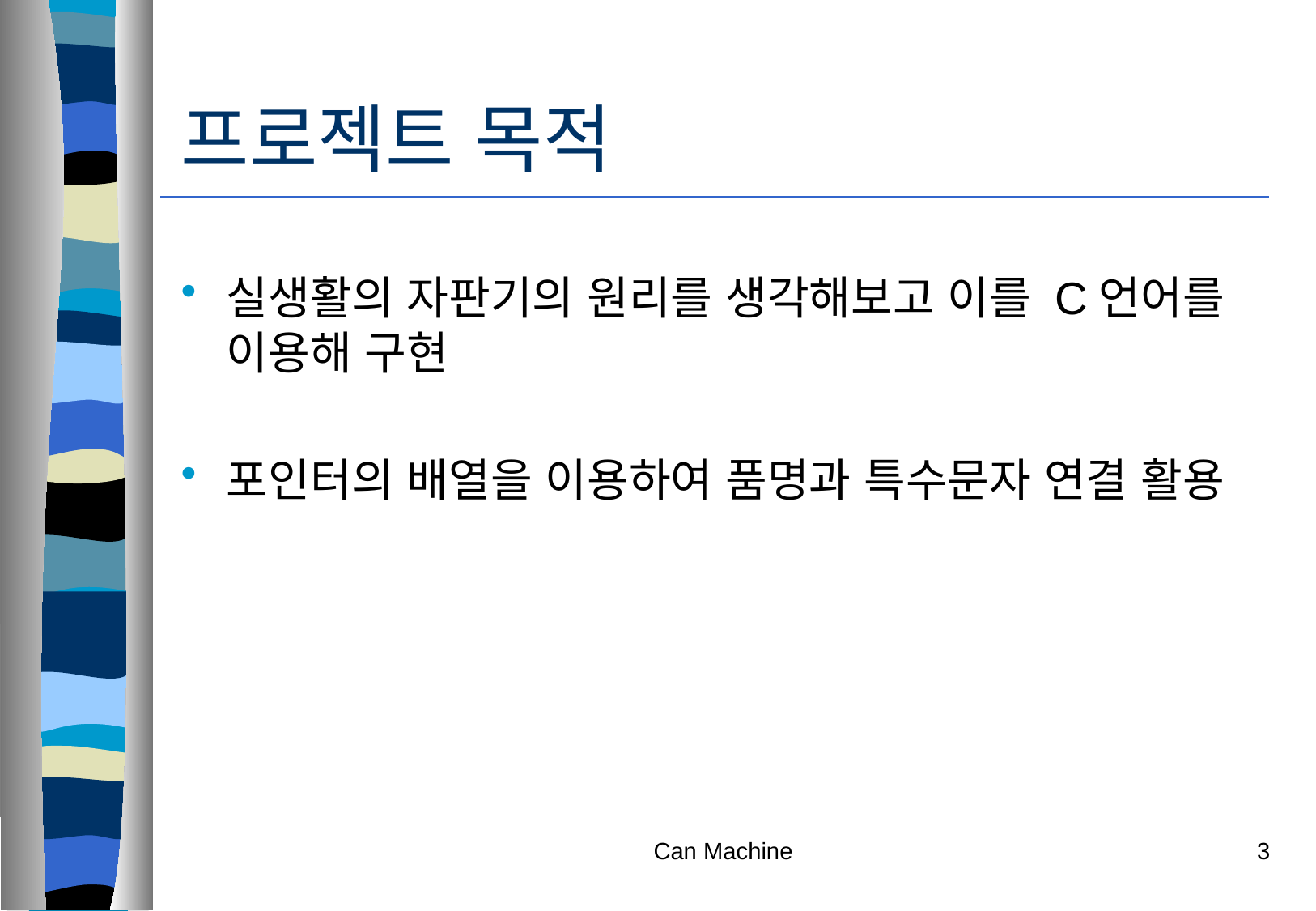

# 프로젝트 목적
실생활의 자판기의 원리를 생각해보고 이를 C언어를 이용해 구현

포인터의 배열을 이용하여 품명과 특수문자 연결 활용

Can Machine
3